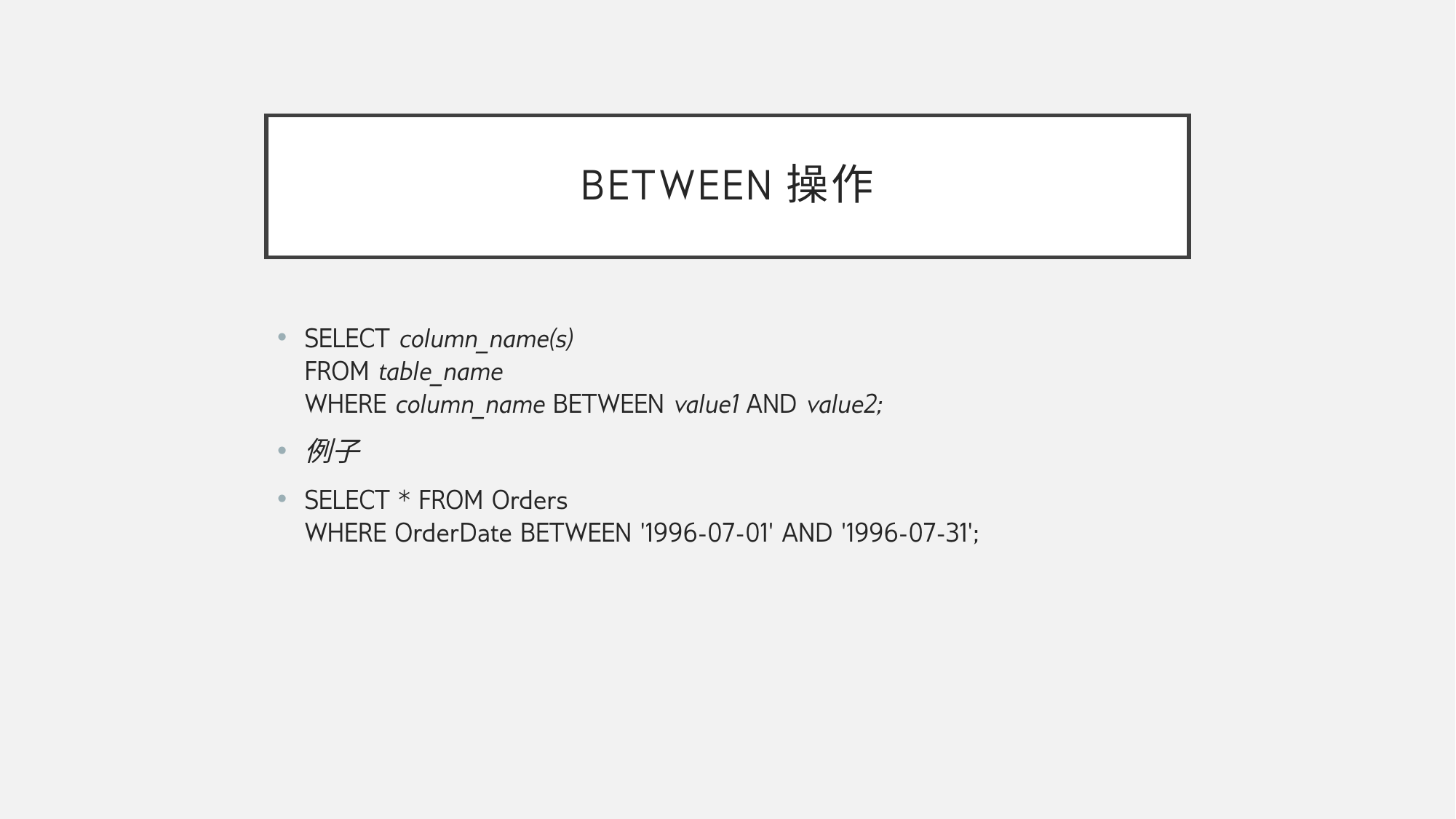

# BETWEEN操作
SELECT column_name(s)
FROM table_name
WHERE column_name BETWEEN value1 AND value2;
例子
SELECT * FROM Orders
WHERE OrderDate BETWEEN '1996-07-01' AND '1996-07-31';